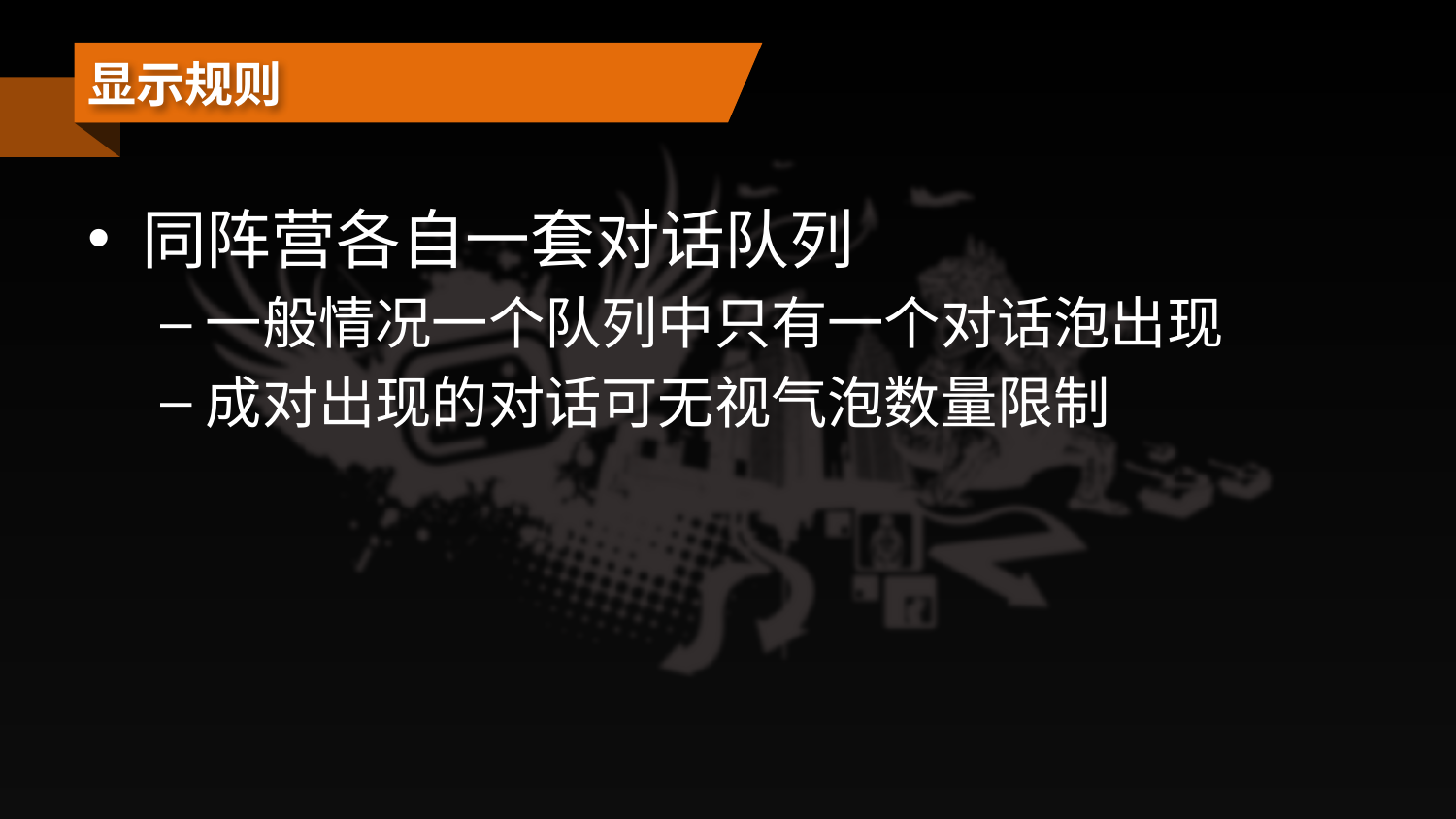

# 显示规则
同阵营各自一套对话队列
一般情况一个队列中只有一个对话泡出现
成对出现的对话可无视气泡数量限制